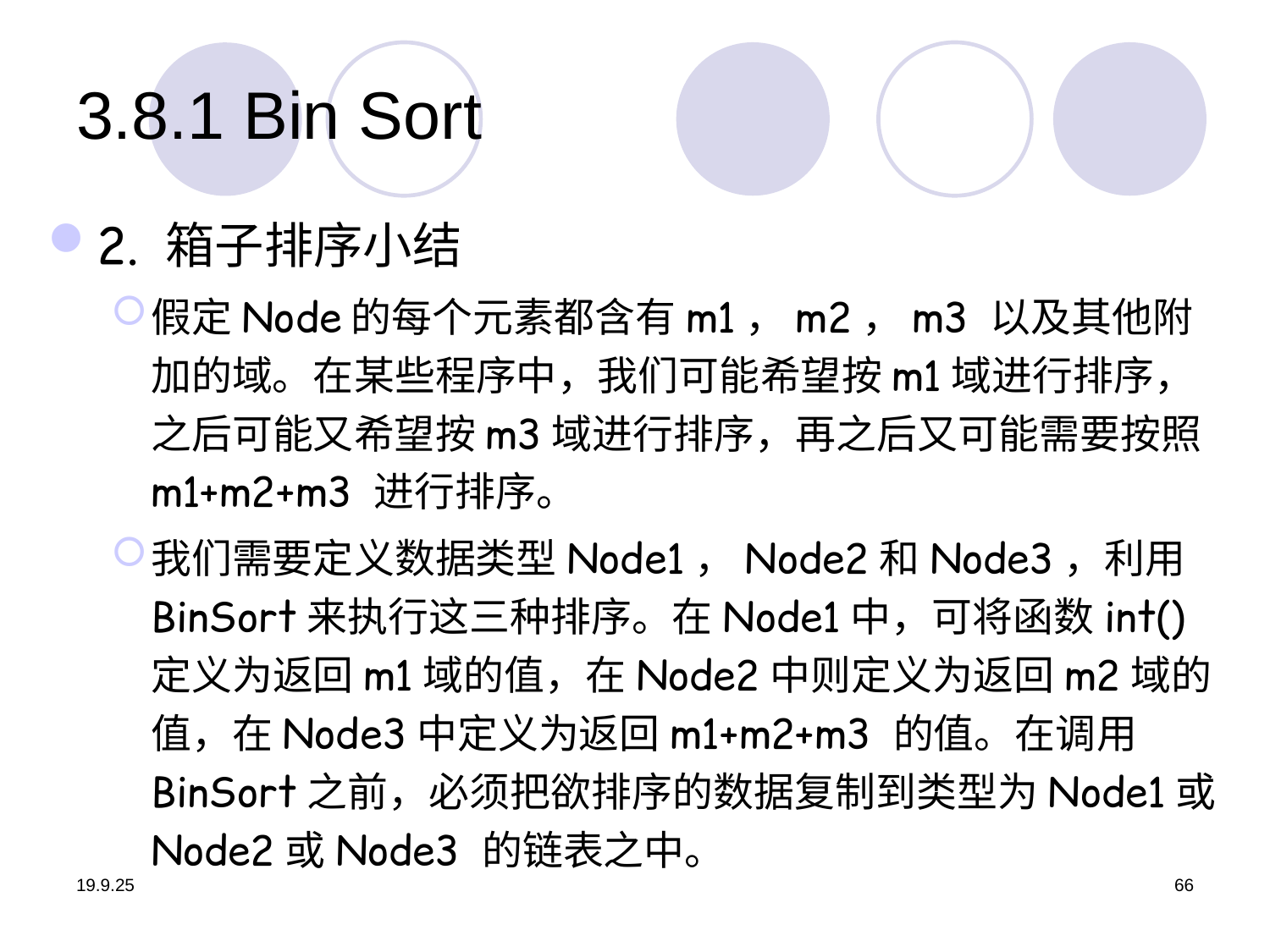

# 3.8.1 Bin Sort
2. 箱子排序小结
假定Node的每个元素都含有m1，m2，m3 以及其他附加的域。在某些程序中，我们可能希望按m1域进行排序，之后可能又希望按m3域进行排序，再之后又可能需要按照m1+m2+m3 进行排序。
我们需要定义数据类型Node1，Node2和Node3，利用BinSort来执行这三种排序。在Node1中，可将函数int()定义为返回m1域的值，在Node2中则定义为返回m2域的值，在Node3中定义为返回m1+m2+m3 的值。在调用BinSort之前，必须把欲排序的数据复制到类型为Node1或Node2或Node3 的链表之中。
19.9.25
66